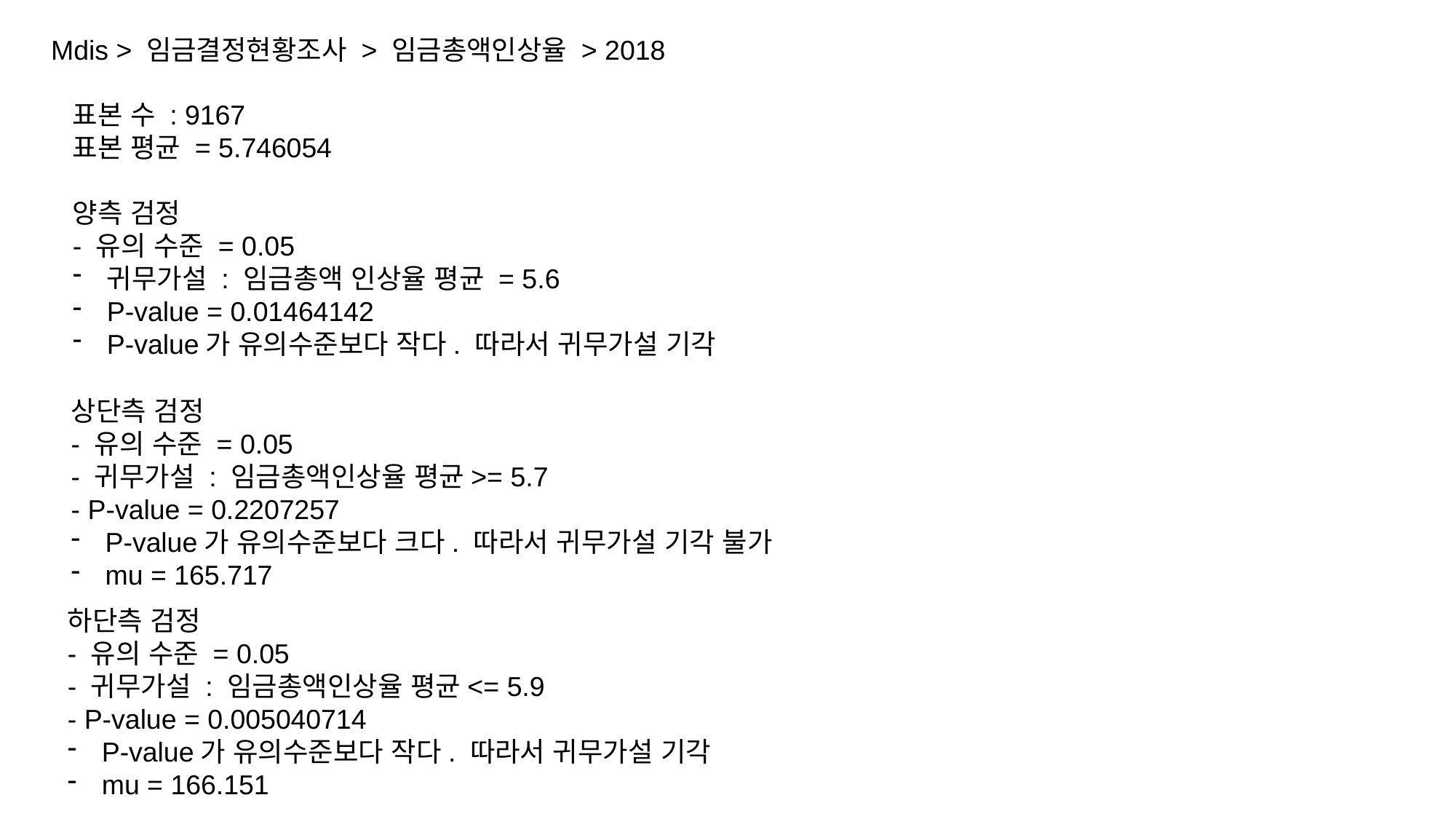

Mdis > 임금결정현황조사 > 임금총액인상율 > 2018
표본 수 : 9167
표본 평균 = 5.746054

양측 검정
- 유의 수준 = 0.05
귀무가설 : 임금총액 인상율 평균 = 5.6
P-value = 0.01464142
P-value가 유의수준보다 작다. 따라서 귀무가설 기각
상단측 검정
- 유의 수준 = 0.05
- 귀무가설 : 임금총액인상율 평균>= 5.7
- P-value = 0.2207257
P-value가 유의수준보다 크다. 따라서 귀무가설 기각 불가
mu = 165.717
하단측 검정
- 유의 수준 = 0.05
- 귀무가설 : 임금총액인상율 평균<= 5.9
- P-value = 0.005040714
P-value가 유의수준보다 작다. 따라서 귀무가설 기각
mu = 166.151